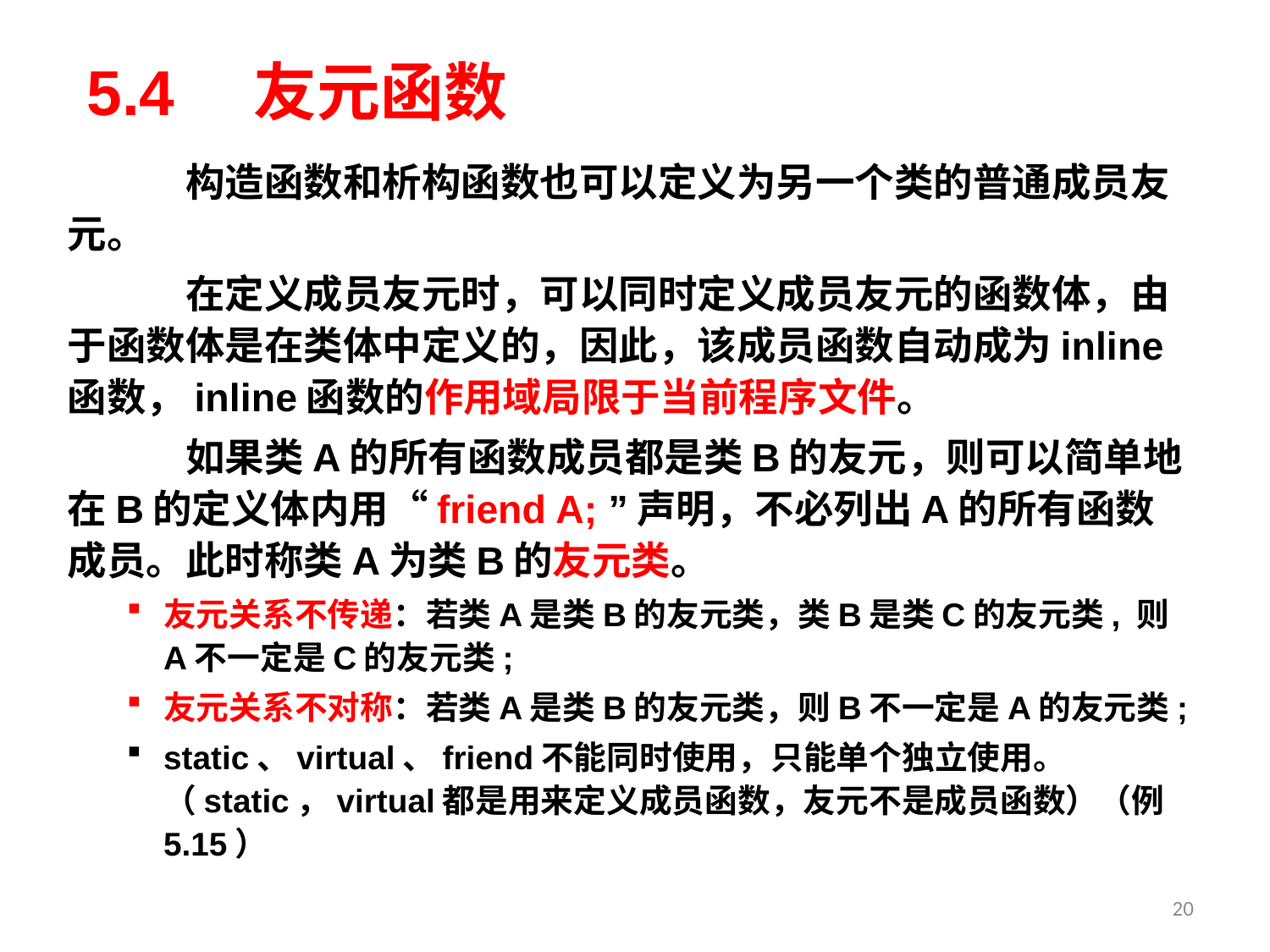

# 5.4　友元函数
	构造函数和析构函数也可以定义为另一个类的普通成员友元。
	在定义成员友元时，可以同时定义成员友元的函数体，由于函数体是在类体中定义的，因此，该成员函数自动成为inline函数，inline函数的作用域局限于当前程序文件。
	如果类A的所有函数成员都是类B的友元，则可以简单地在B的定义体内用“friend A; ”声明，不必列出A的所有函数成员。此时称类A为类B的友元类。
友元关系不传递：若类A是类B的友元类，类B是类C的友元类, 则A不一定是C的友元类;
友元关系不对称：若类A是类B的友元类，则B不一定是A的友元类;
static、virtual、friend不能同时使用，只能单个独立使用。（static，virtual都是用来定义成员函数，友元不是成员函数）（例5.15）

20